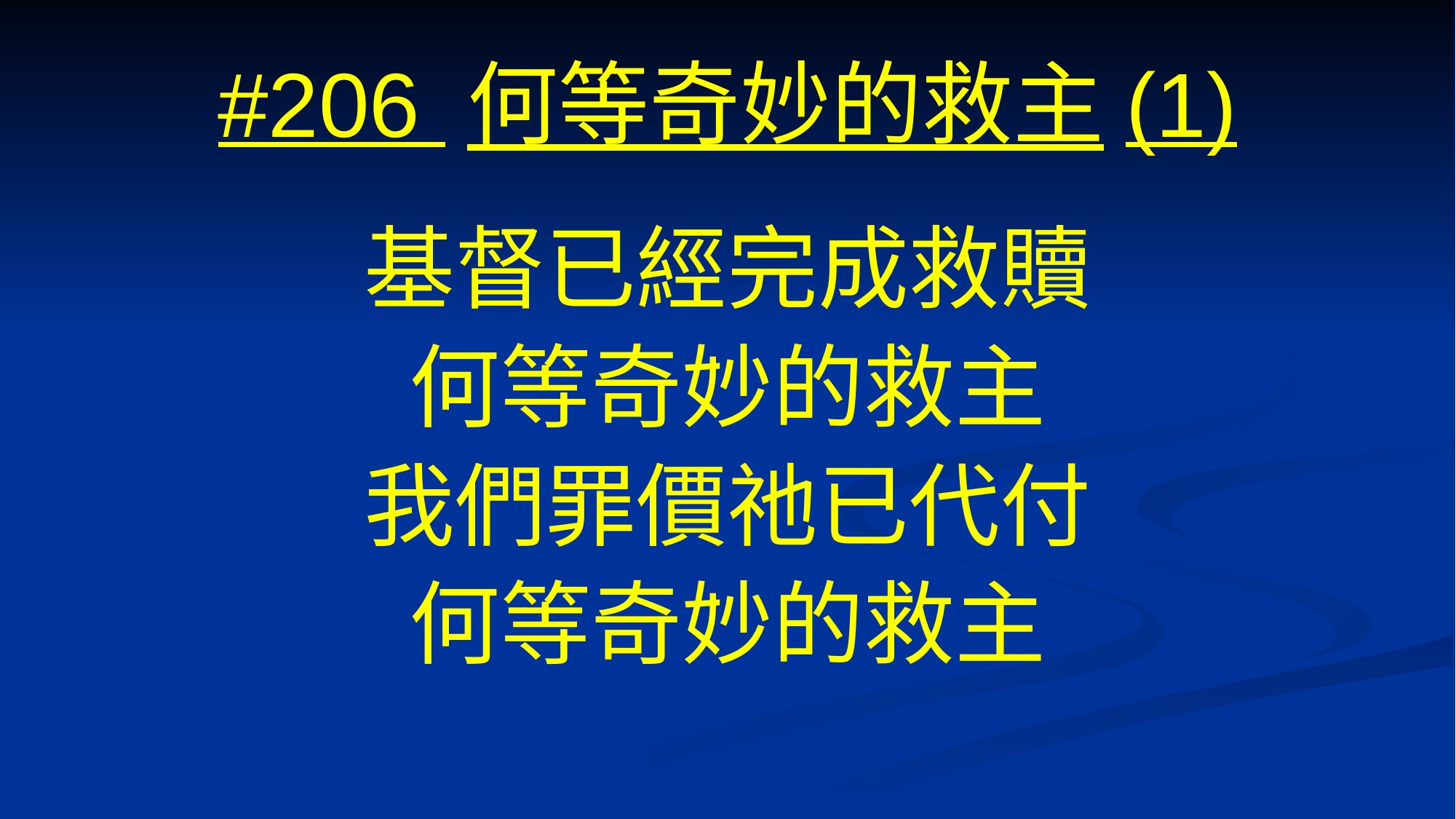

# #206 何等奇妙的救主(1)
基督已經完成救贖
何等奇妙的救主
我們罪價祂已代付
何等奇妙的救主